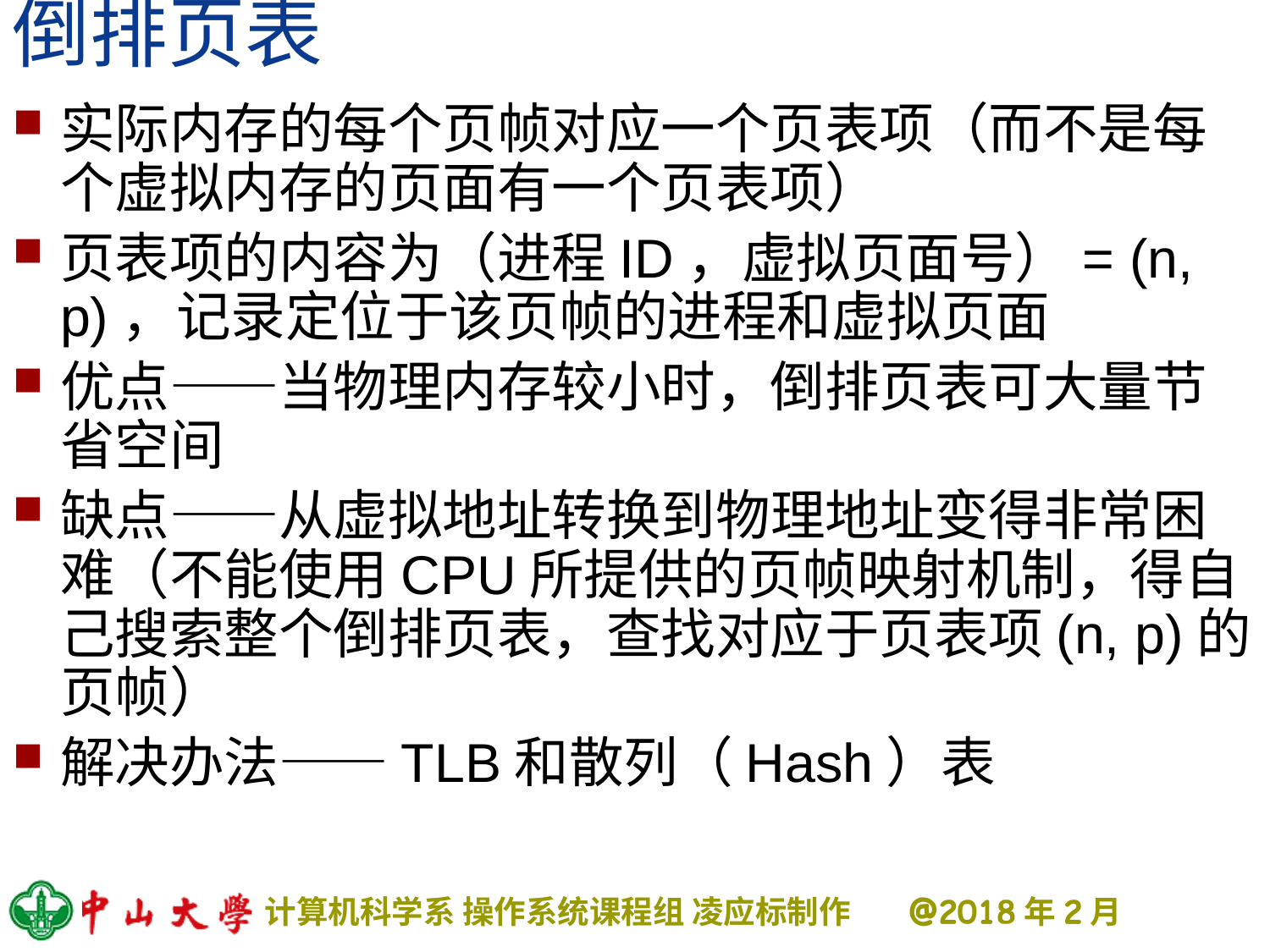

# 倒排页表
实际内存的每个页帧对应一个页表项（而不是每个虚拟内存的页面有一个页表项）
页表项的内容为（进程ID，虚拟页面号）= (n, p)，记录定位于该页帧的进程和虚拟页面
优点——当物理内存较小时，倒排页表可大量节省空间
缺点——从虚拟地址转换到物理地址变得非常困难（不能使用CPU所提供的页帧映射机制，得自己搜索整个倒排页表，查找对应于页表项(n, p)的页帧）
解决办法——TLB和散列（Hash）表